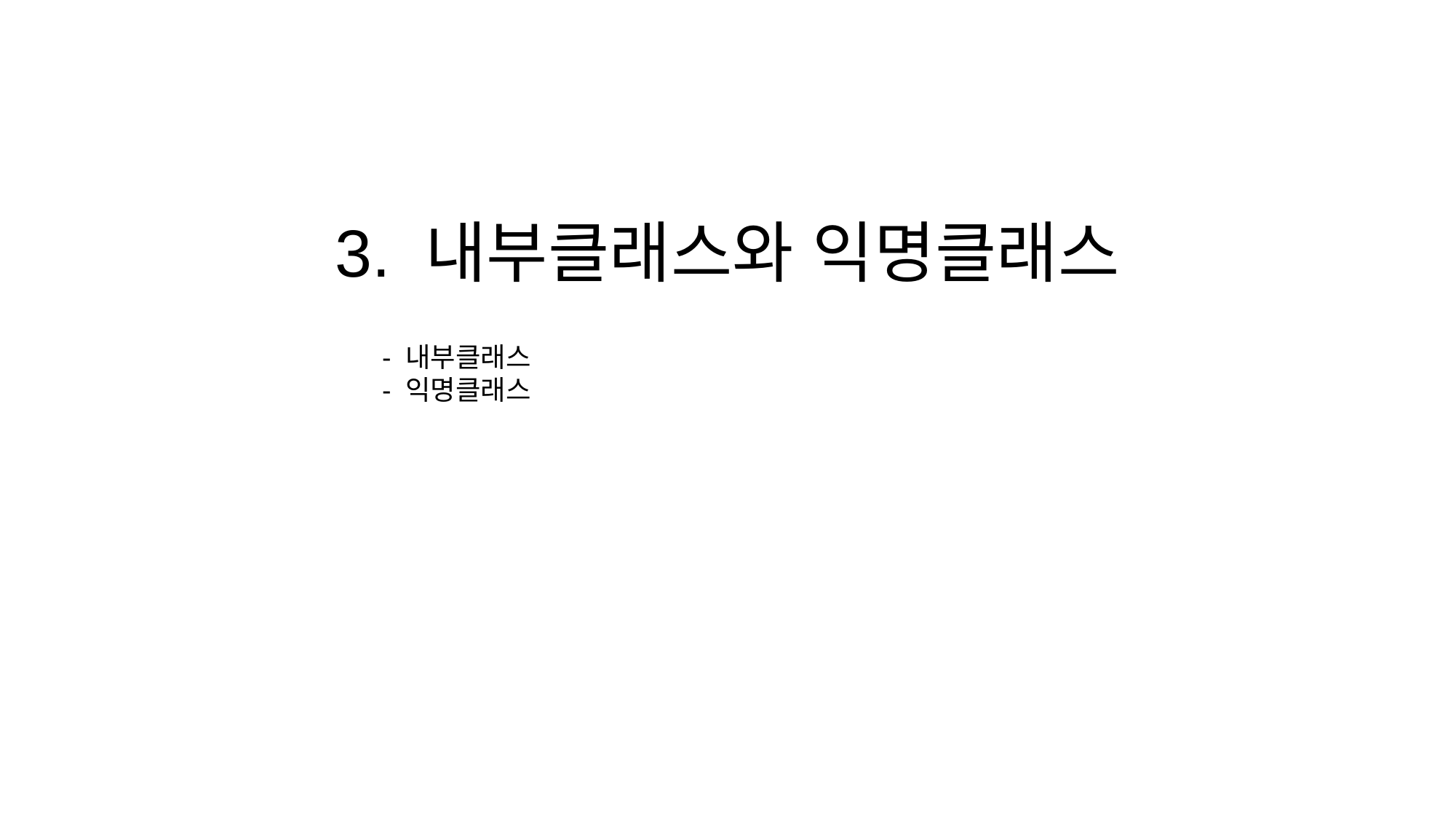

# 3. 내부클래스와 익명클래스
 - 내부클래스
 - 익명클래스